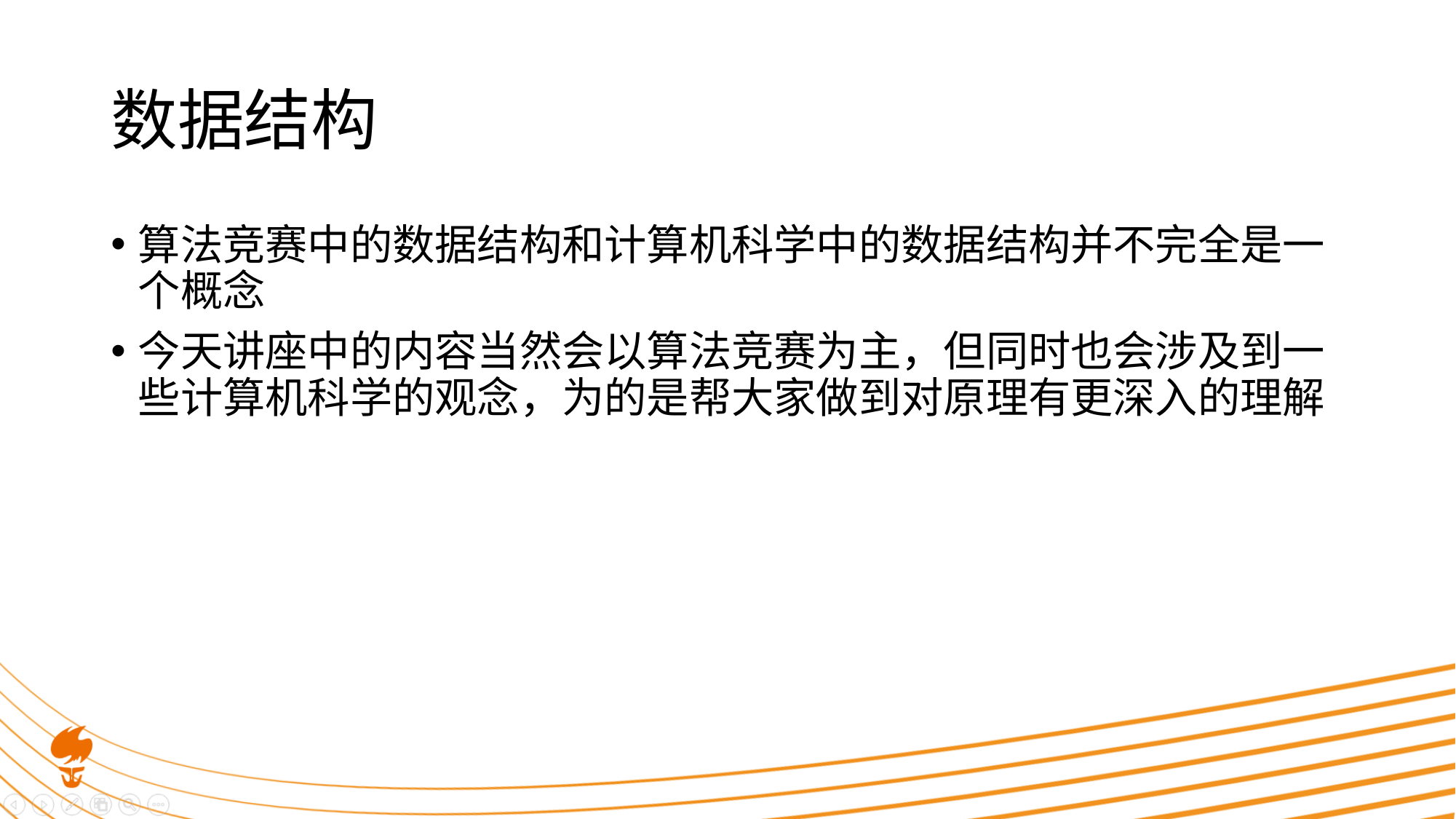

# 数据结构
算法竞赛中的数据结构和计算机科学中的数据结构并不完全是一个概念
今天讲座中的内容当然会以算法竞赛为主，但同时也会涉及到一些计算机科学的观念，为的是帮大家做到对原理有更深入的理解